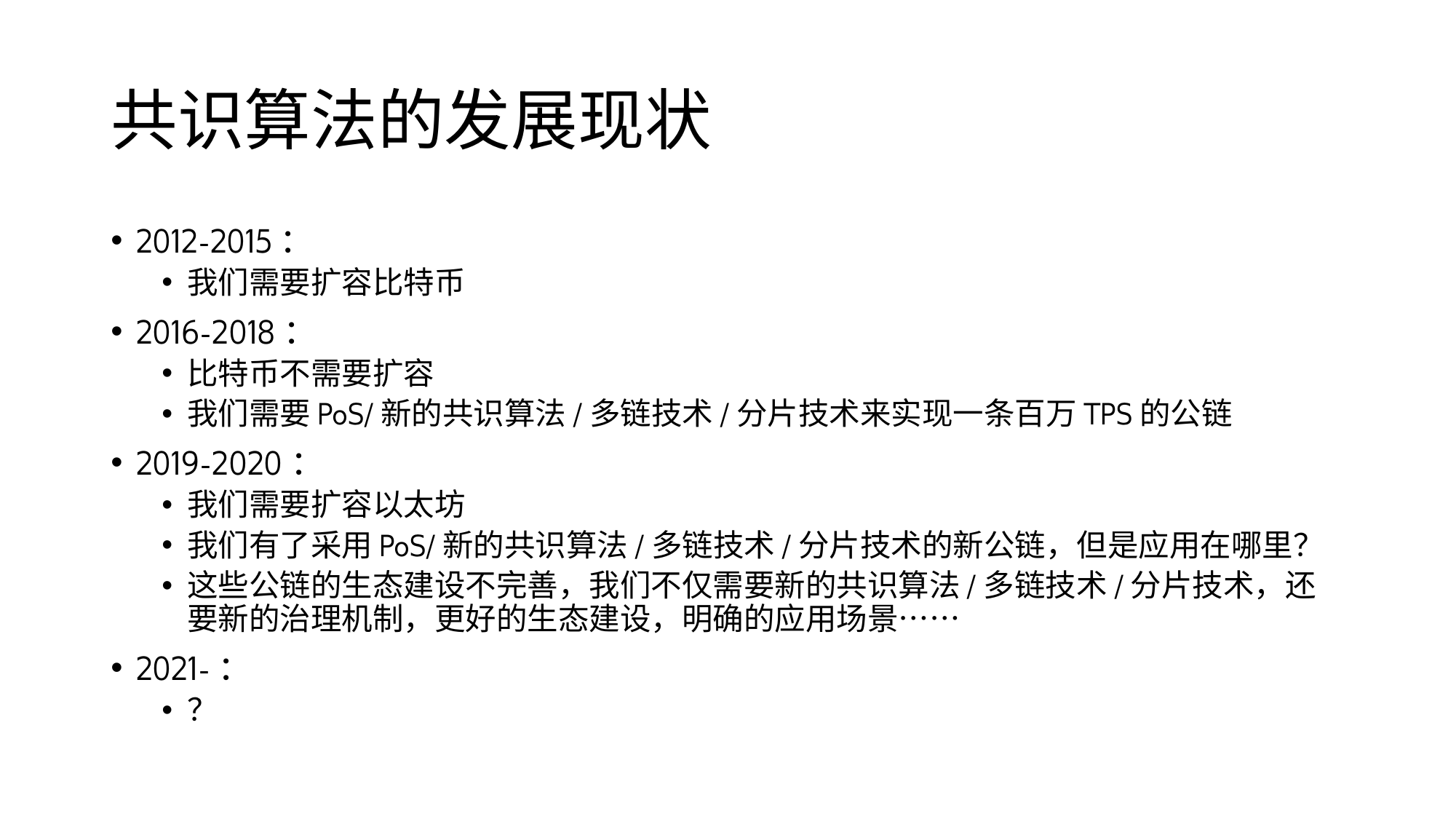

# 共识算法的发展现状
2012-2015：
我们需要扩容比特币
2016-2018：
比特币不需要扩容
我们需要PoS/新的共识算法/多链技术/分片技术来实现一条百万TPS的公链
2019-2020：
我们需要扩容以太坊
我们有了采用PoS/新的共识算法/多链技术/分片技术的新公链，但是应用在哪里？
这些公链的生态建设不完善，我们不仅需要新的共识算法/多链技术/分片技术，还要新的治理机制，更好的生态建设，明确的应用场景……
2021-：
？